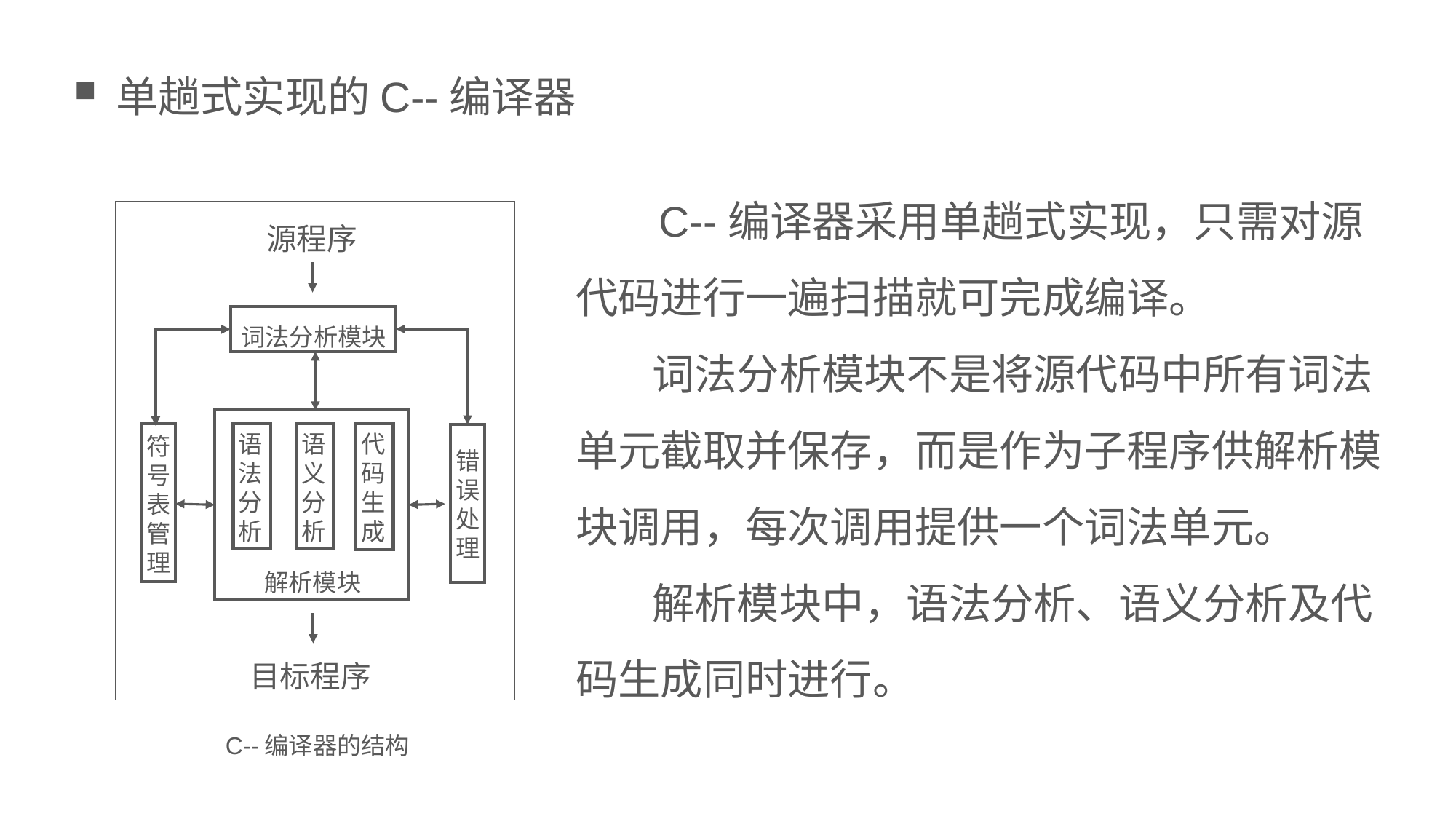

单趟式实现的C--编译器

       C--编译器采用单趟式实现，只需对源代码进行一遍扫描就可完成编译。
       词法分析模块不是将源代码中所有词法单元截取并保存，而是作为子程序供解析模块调用，每次调用提供一个词法单元。
       解析模块中，语法分析、语义分析及代码生成同时进行。
源程序

词法分析模块

语法分析

语义分析

符号表管理
代码生成

错误处理
解析模块
目标程序
C--编译器的结构